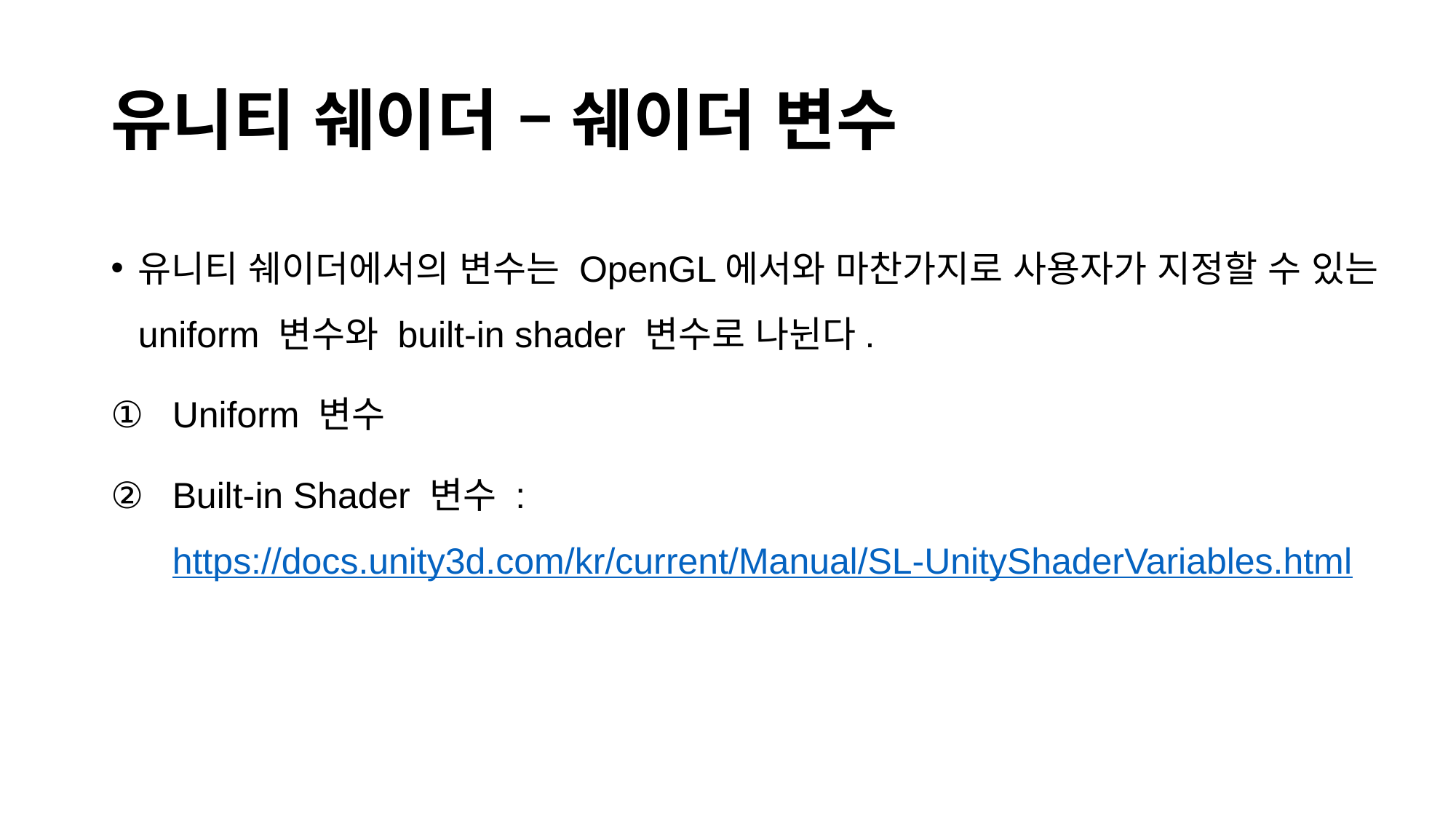

# 유니티 쉐이더 – 쉐이더 변수
유니티 쉐이더에서의 변수는 OpenGL에서와 마찬가지로 사용자가 지정할 수 있는 uniform 변수와 built-in shader 변수로 나뉜다.
Uniform 변수
Built-in Shader 변수 : https://docs.unity3d.com/kr/current/Manual/SL-UnityShaderVariables.html